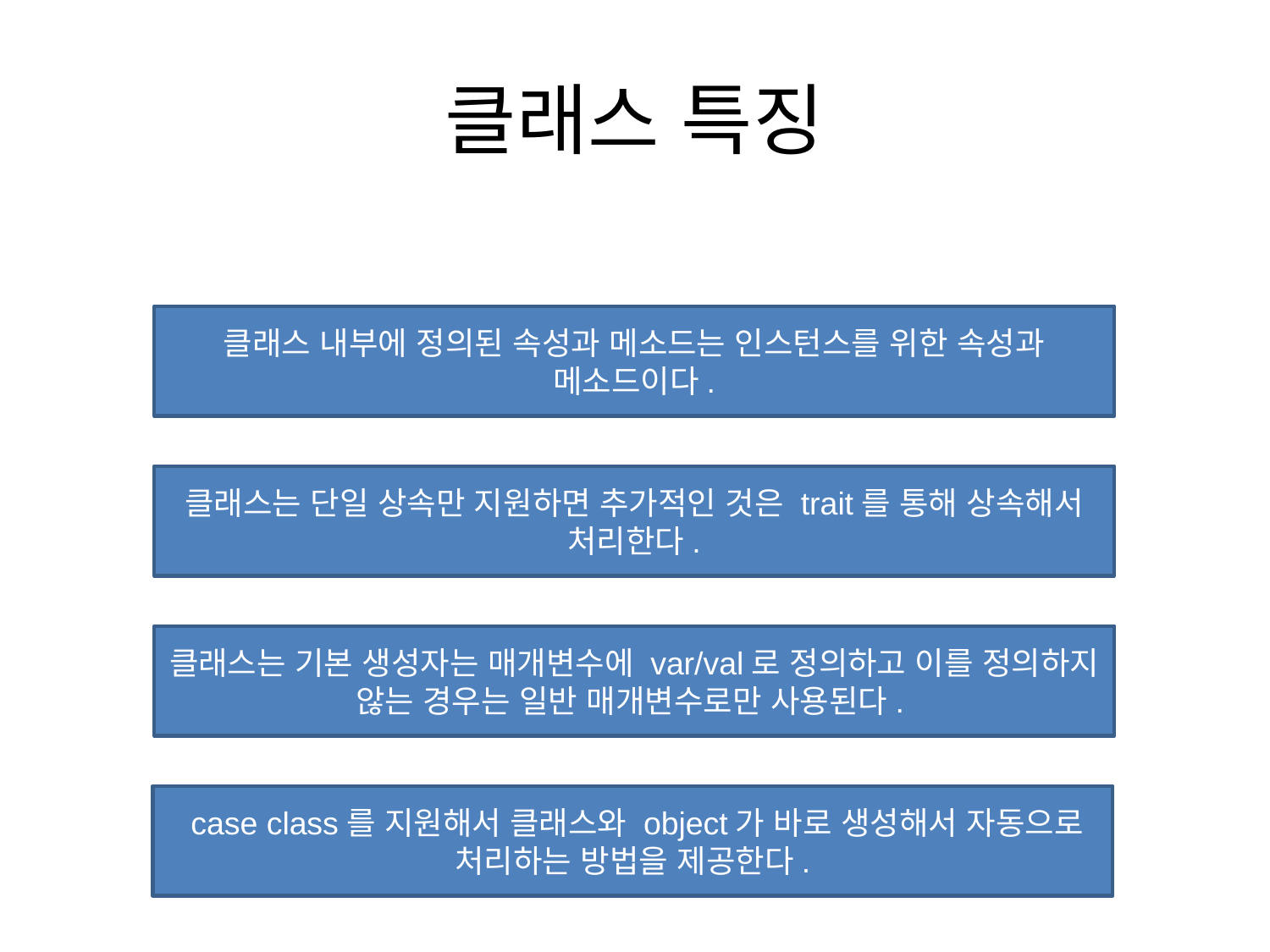

# 클래스 특징
클래스 내부에 정의된 속성과 메소드는 인스턴스를 위한 속성과 메소드이다.
클래스는 단일 상속만 지원하면 추가적인 것은 trait를 통해 상속해서 처리한다.
클래스는 기본 생성자는 매개변수에 var/val로 정의하고 이를 정의하지 않는 경우는 일반 매개변수로만 사용된다.
 case class를 지원해서 클래스와 object가 바로 생성해서 자동으로 처리하는 방법을 제공한다.